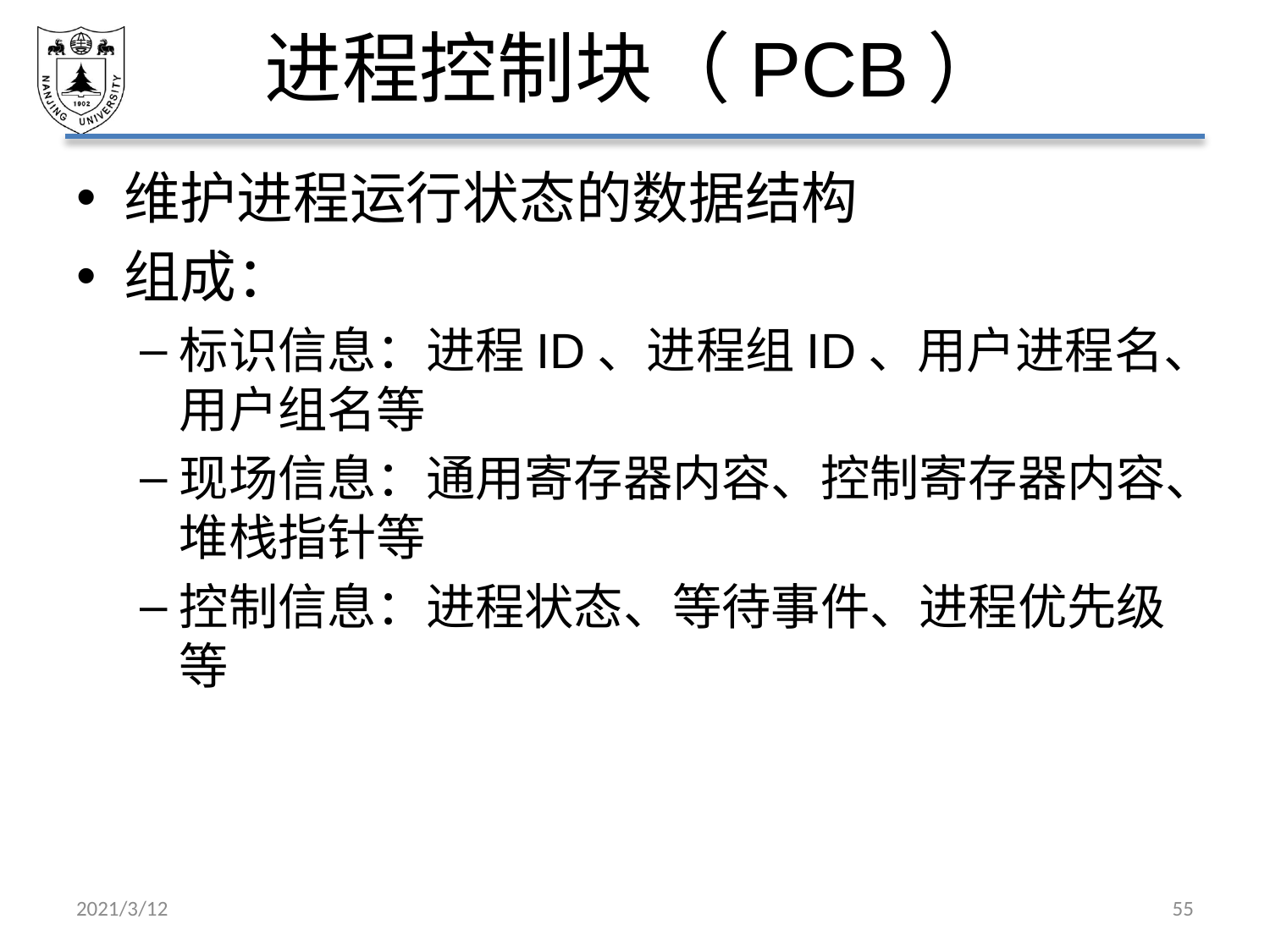

# 进程控制块（PCB）
维护进程运行状态的数据结构
组成：
标识信息：进程ID、进程组ID、用户进程名、用户组名等
现场信息：通用寄存器内容、控制寄存器内容、堆栈指针等
控制信息：进程状态、等待事件、进程优先级等
2021/3/12
55